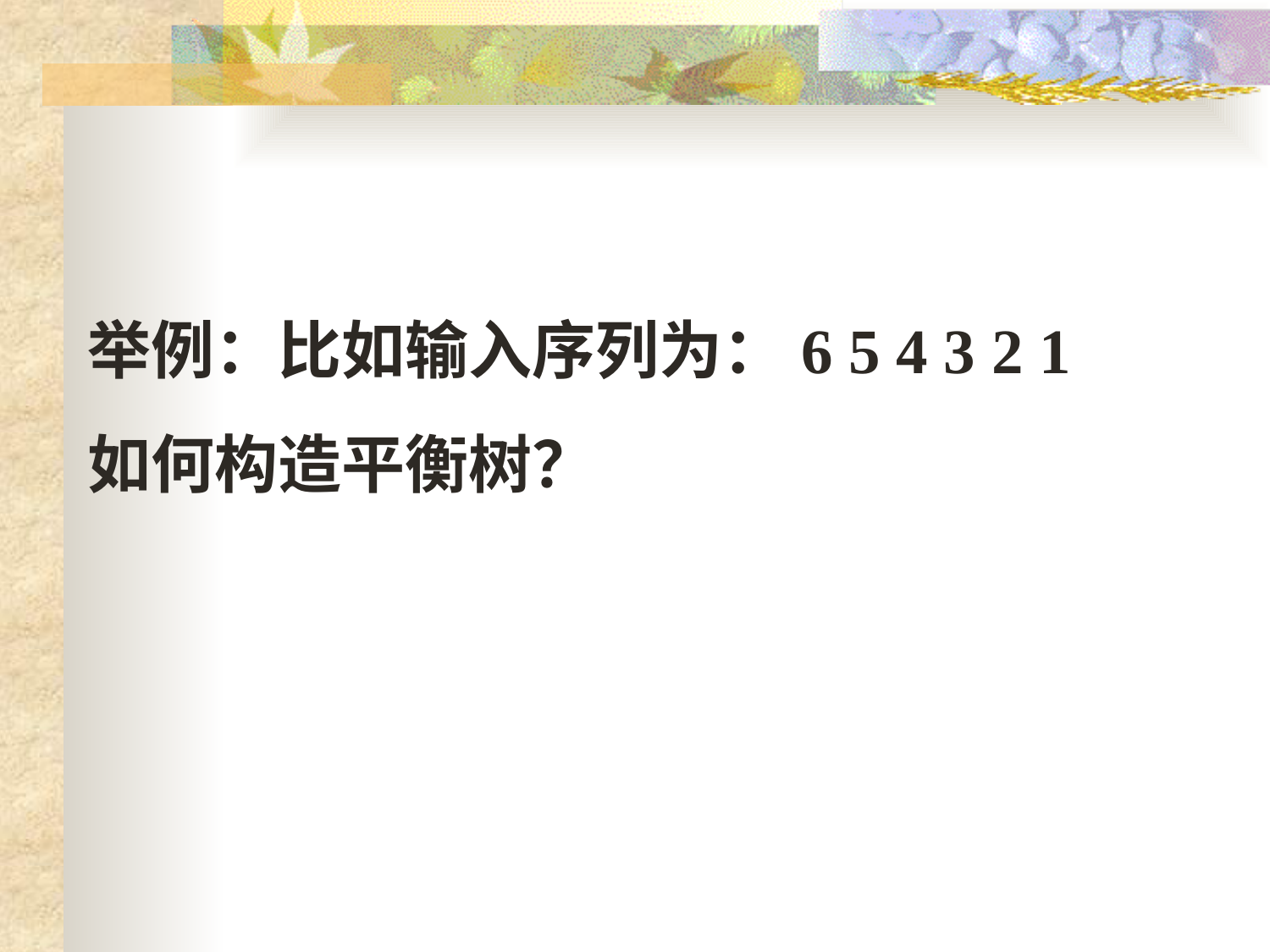

举例：比如输入序列为：6 5 4 3 2 1
如何构造平衡树？